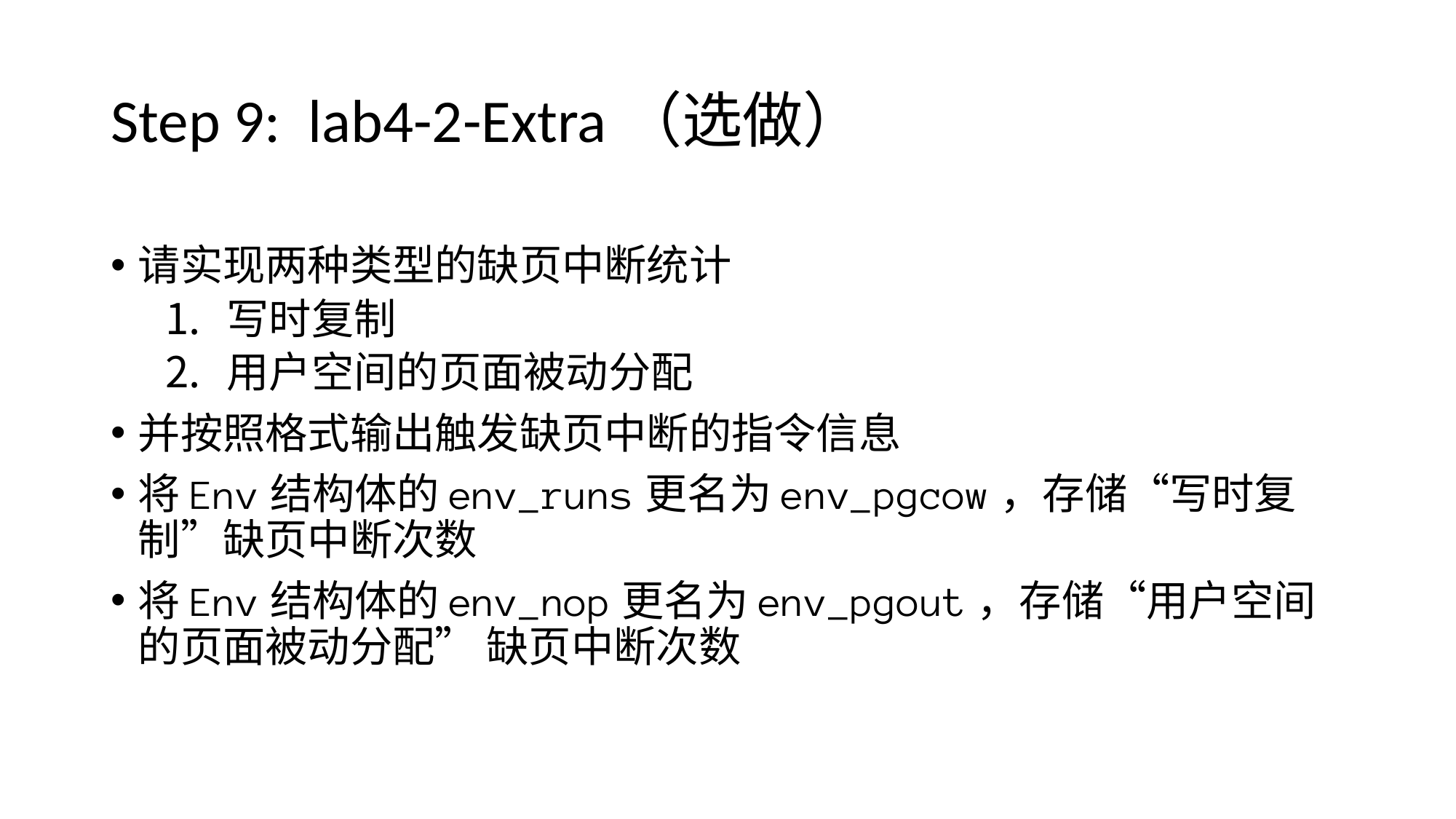

# Step 9:  lab4-2-Extra（选做）
请实现两种类型的缺页中断统计
写时复制
用户空间的页面被动分配
并按照格式输出触发缺页中断的指令信息
将Env结构体的env_runs更名为env_pgcow，存储“写时复制”缺页中断次数
将Env结构体的env_nop更名为env_pgout，存储“用户空间的页面被动分配” 缺页中断次数